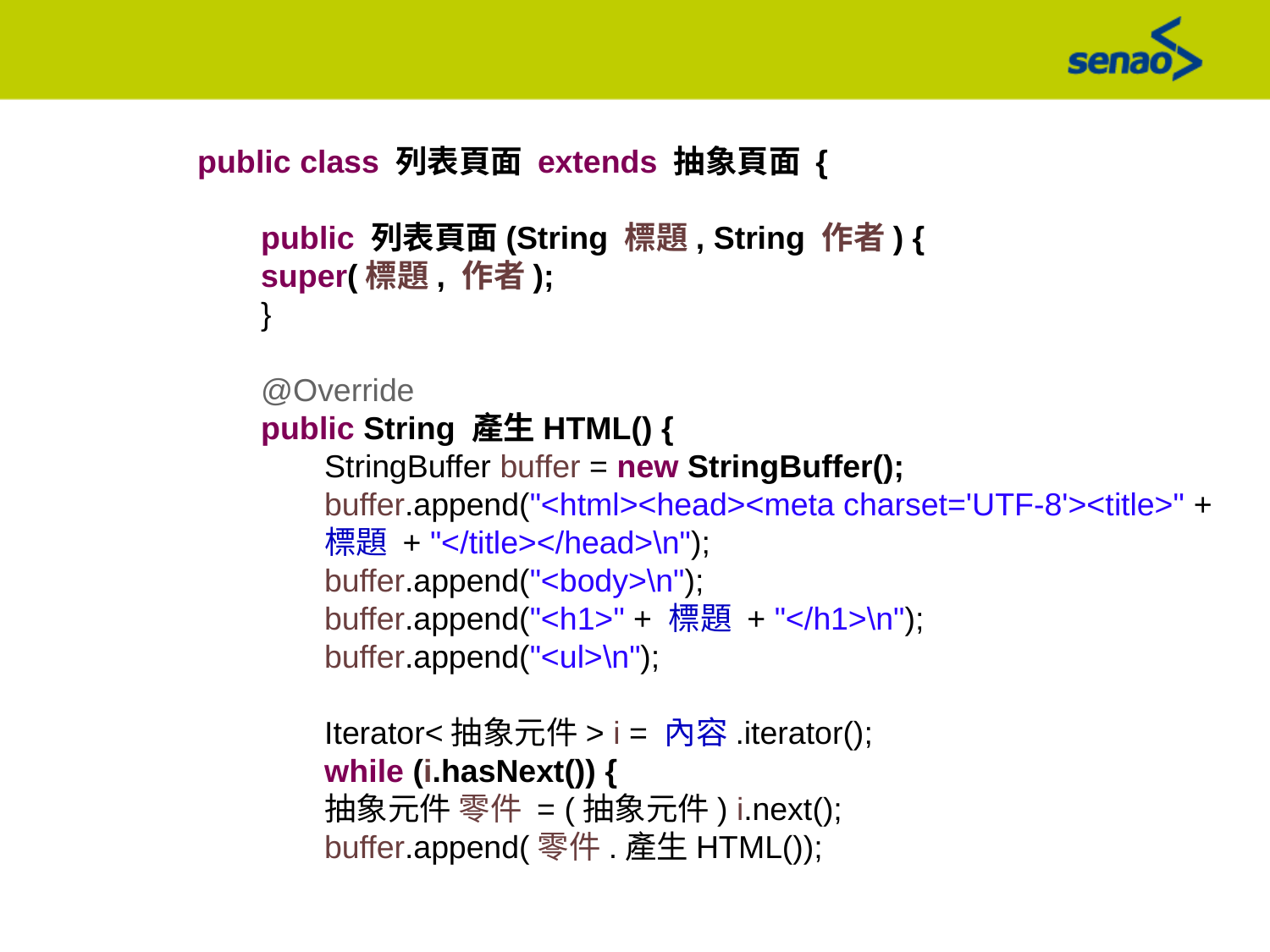

public class 列表頁面 extends 抽象頁面 {

public 列表頁面(String 標題, String 作者) {
super(標題, 作者);
}

@Override
public String 產生HTML() {
StringBuffer buffer = new StringBuffer();
buffer.append("<html><head><meta charset='UTF-8'><title>" + 標題 + "</title></head>\n");
buffer.append("<body>\n");
buffer.append("<h1>" + 標題 + "</h1>\n");
buffer.append("<ul>\n");

Iterator<抽象元件> i = 內容.iterator();
while (i.hasNext()) {
抽象元件 零件 = (抽象元件) i.next();
buffer.append(零件.產生HTML());